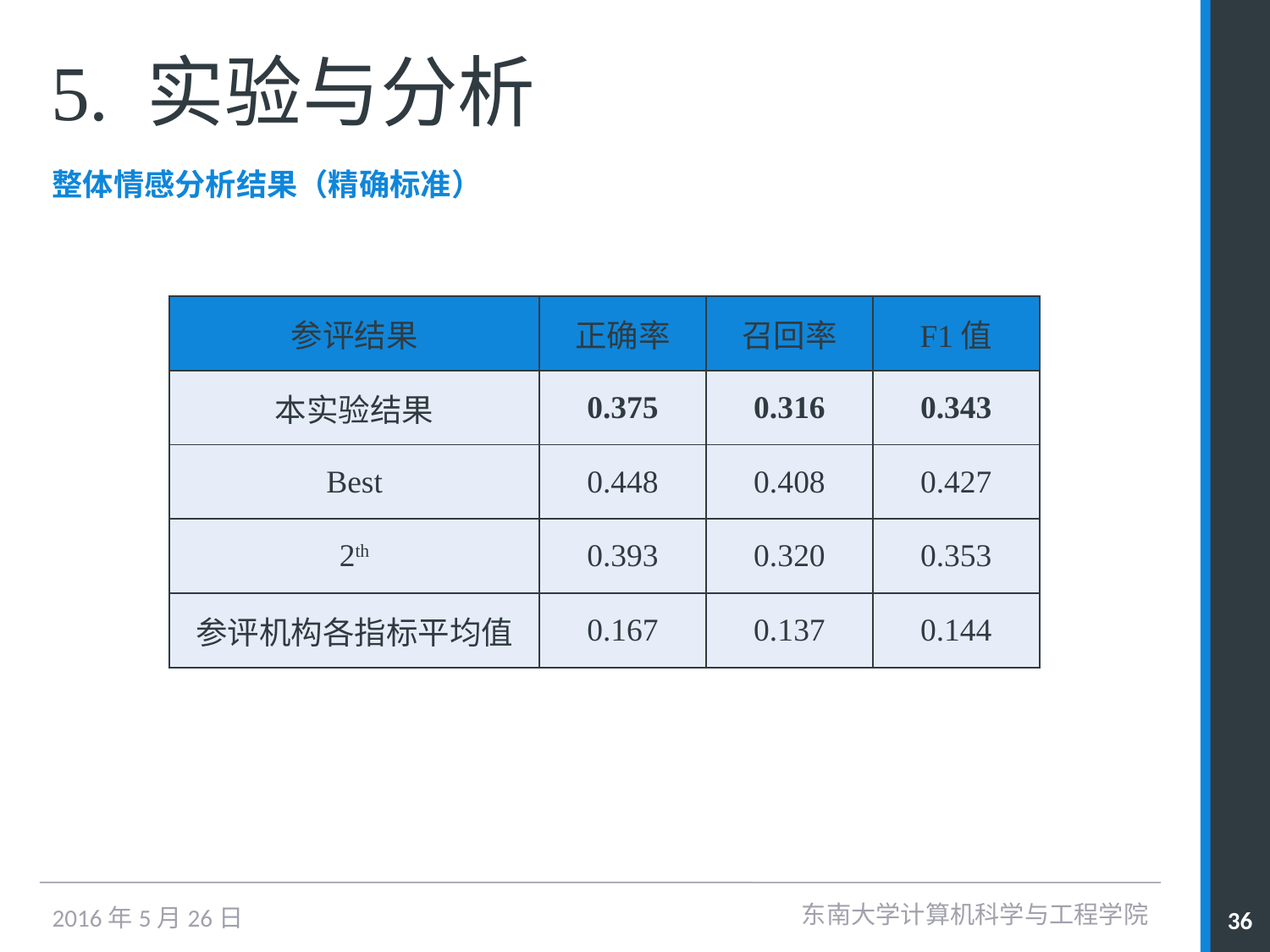

# 5. 实验与分析
整体情感分析结果（精确标准）

| 参评结果 | 正确率 | 召回率 | F1值 |
| --- | --- | --- | --- |
| 本实验结果 | 0.375 | 0.316 | 0.343 |
| Best | 0.448 | 0.408 | 0.427 |
| 2th | 0.393 | 0.320 | 0.353 |
| 参评机构各指标平均值 | 0.167 | 0.137 | 0.144 |
东南大学计算机科学与工程学院
36